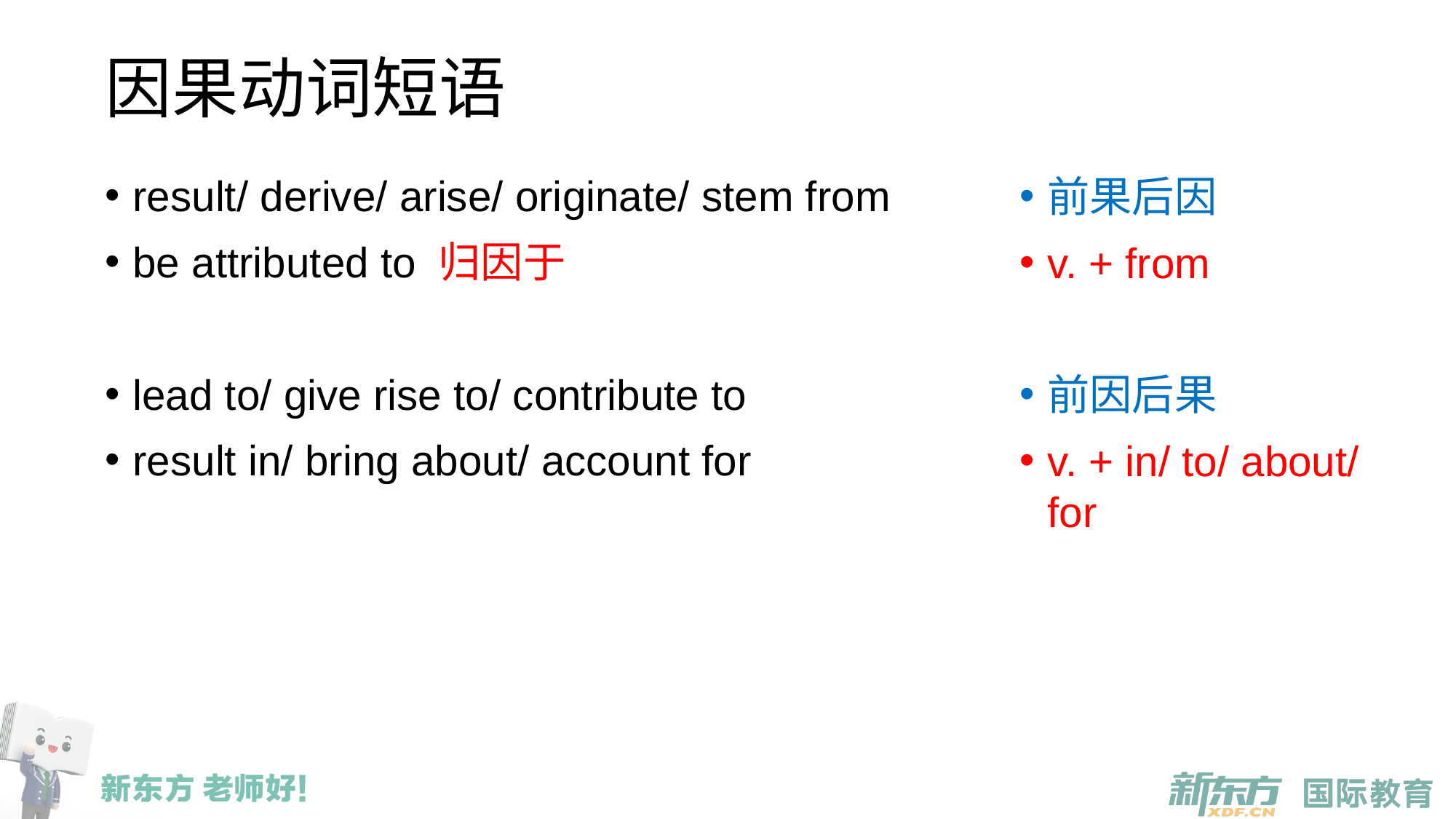

# 因果动词短语
result/ derive/ arise/ originate/ stem from
be attributed to 归因于

lead to/ give rise to/ contribute to
result in/ bring about/ account for
前果后因
v. + from

前因后果
v. + in/ to/ about/ for